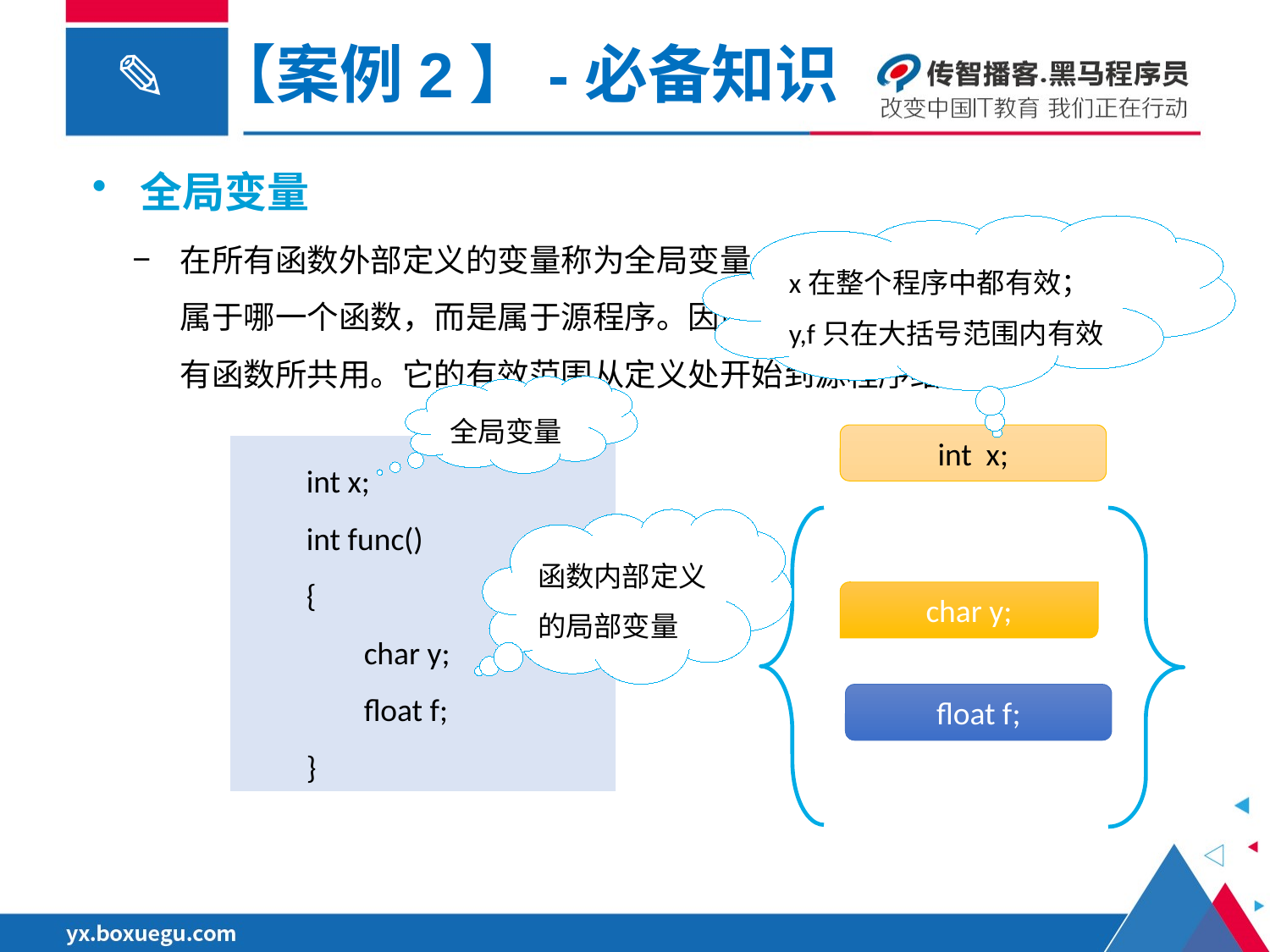

【案例2】-必备知识
全局变量
在所有函数外部定义的变量称为全局变量(包括main()函数)，它不属于哪一个函数，而是属于源程序。因此全局变量可以为程序中的所有函数所共用。它的有效范围从定义处开始到源程序结束。
x在整个程序中都有效；
y,f只在大括号范围内有效
全局变量
int  x;
int x;
int func()
{
        char y;
        float f;
}

函数内部定义的局部变量
char y;
float f;